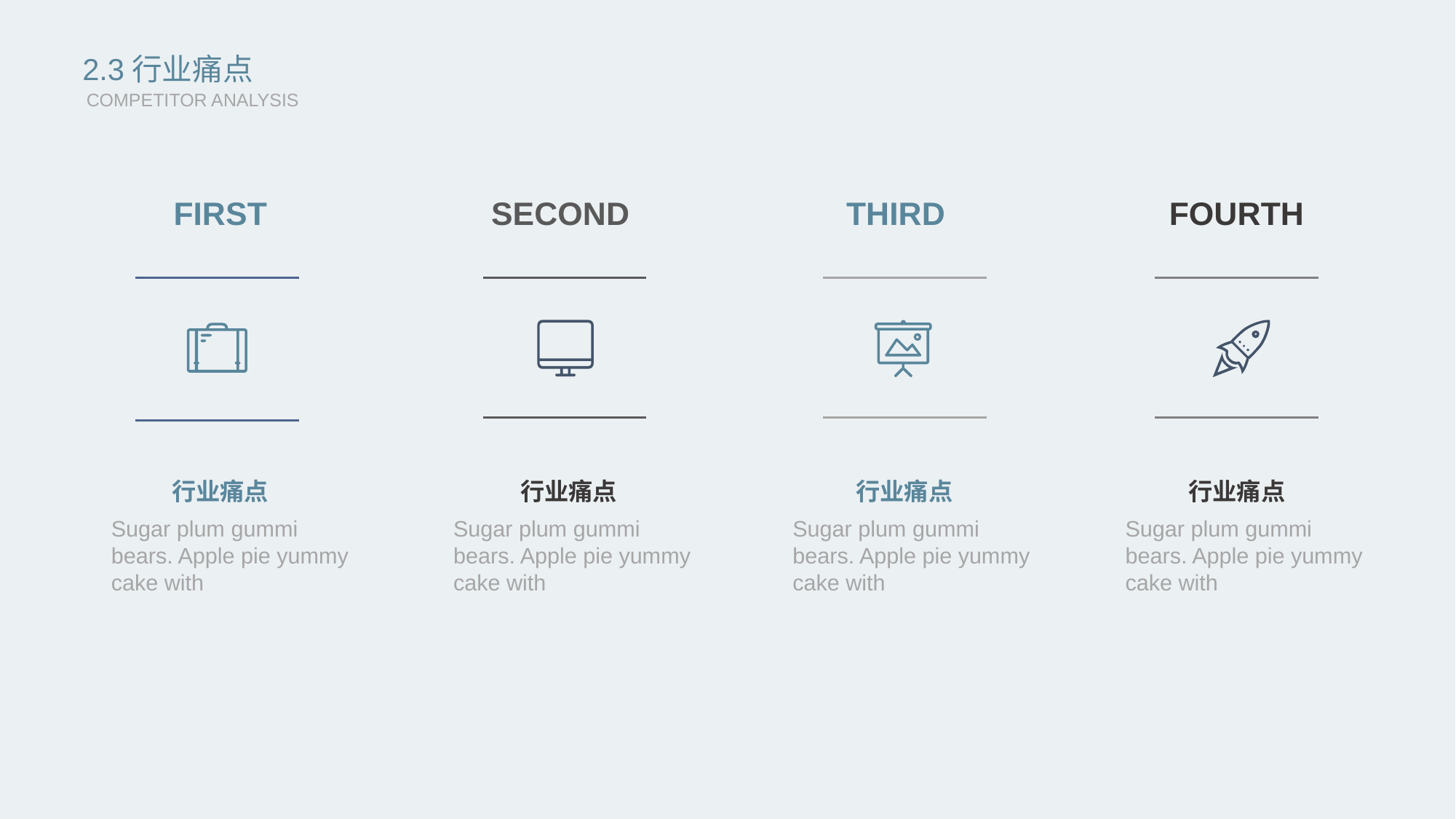

2.3行业痛点
COMPETITOR ANALYSIS
FIRST
SECOND
THIRD
FOURTH

行业痛点
行业痛点
行业痛点
行业痛点

Sugar plum gummi bears. Apple pie yummy cake with

Sugar plum gummi bears. Apple pie yummy cake with

Sugar plum gummi bears. Apple pie yummy cake with

Sugar plum gummi bears. Apple pie yummy cake with